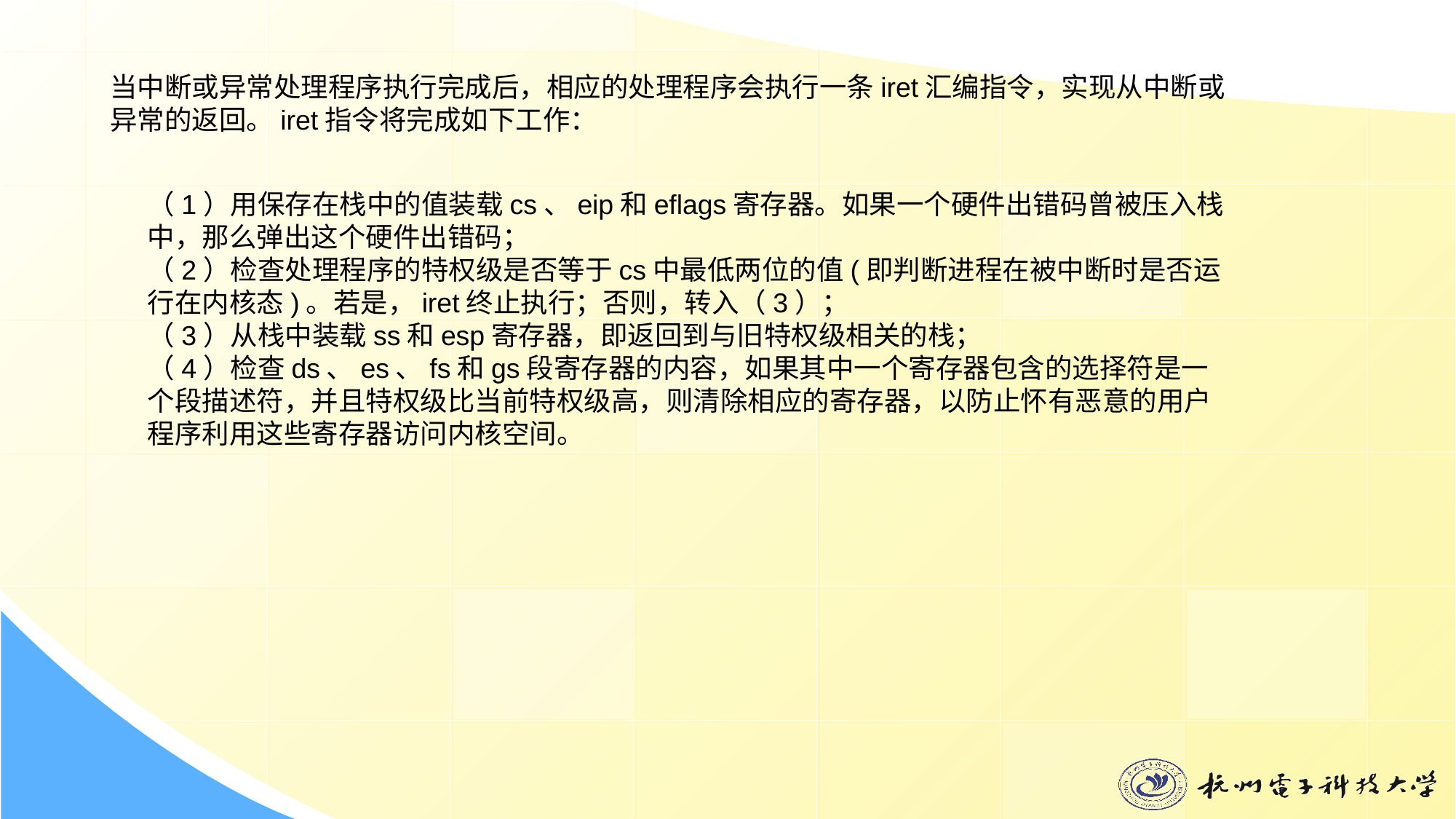

当中断或异常处理程序执行完成后，相应的处理程序会执行一条iret汇编指令，实现从中断或异常的返回。iret指令将完成如下工作：
（1）用保存在栈中的值装载cs、eip和eflags寄存器。如果一个硬件出错码曾被压入栈中，那么弹出这个硬件出错码；
（2）检查处理程序的特权级是否等于cs中最低两位的值(即判断进程在被中断时是否运行在内核态)。若是，iret终止执行；否则，转入（3）；
（3）从栈中装载ss和esp寄存器，即返回到与旧特权级相关的栈；
（4）检查ds、es、fs和gs段寄存器的内容，如果其中一个寄存器包含的选择符是一个段描述符，并且特权级比当前特权级高，则清除相应的寄存器，以防止怀有恶意的用户程序利用这些寄存器访问内核空间。